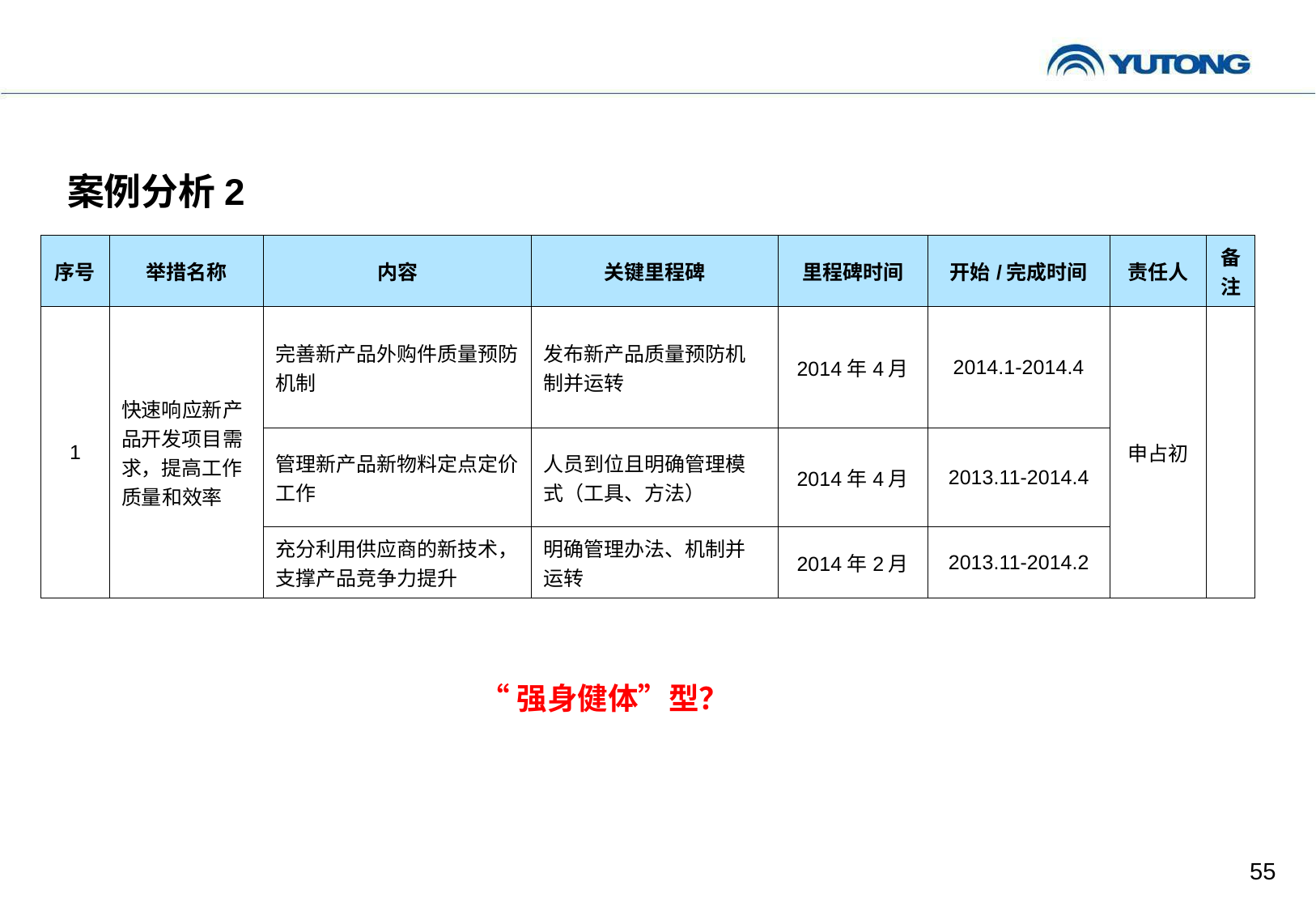

案例分析2
| 序号 | 举措名称 | 内容 | 关键里程碑 | 里程碑时间 | 开始/完成时间 | 责任人 | 备注 |
| --- | --- | --- | --- | --- | --- | --- | --- |
| 1 | 快速响应新产品开发项目需求，提高工作质量和效率 | 完善新产品外购件质量预防机制 | 发布新产品质量预防机制并运转 | 2014年4月 | 2014.1-2014.4 | 申占初 |  |
|  |  | 管理新产品新物料定点定价工作 | 人员到位且明确管理模式（工具、方法） | 2014年4月 | 2013.11-2014.4 |  |  |
|  |  | 充分利用供应商的新技术，支撑产品竞争力提升 | 明确管理办法、机制并运转 | 2014年2月 | 2013.11-2014.2 |  |  |
“强身健体”型？
55